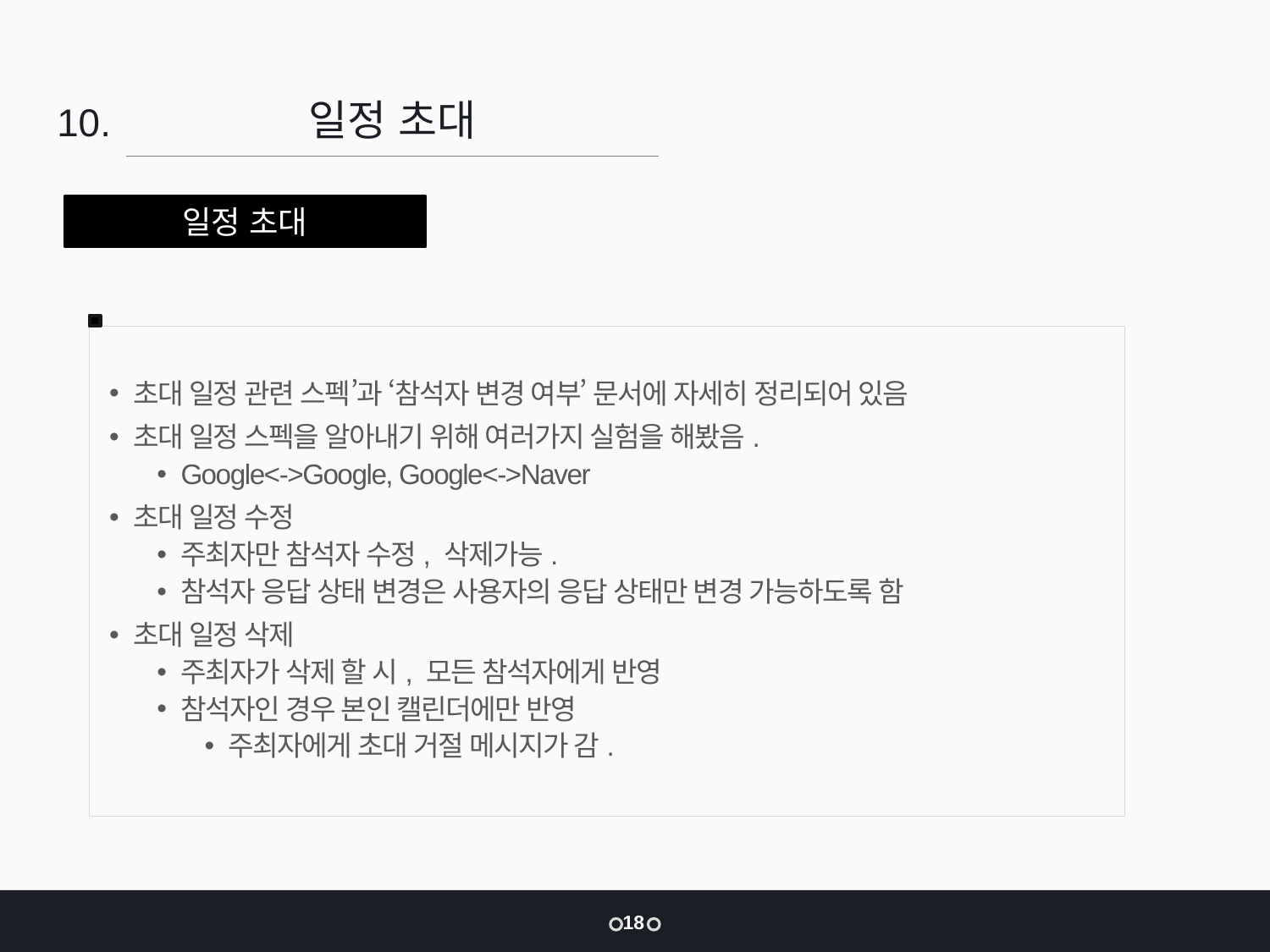

일정 초대
10.
일정 초대

초대 일정 관련 스펙’과 ‘참석자 변경 여부’ 문서에 자세히 정리되어 있음
초대 일정 스펙을 알아내기 위해 여러가지 실험을 해봤음.
Google<->Google, Google<->Naver
초대 일정 수정
주최자만 참석자 수정, 삭제가능.
참석자 응답 상태 변경은 사용자의 응답 상태만 변경 가능하도록 함
초대 일정 삭제
주최자가 삭제 할 시, 모든 참석자에게 반영
참석자인 경우 본인 캘린더에만 반영
주최자에게 초대 거절 메시지가 감.
18